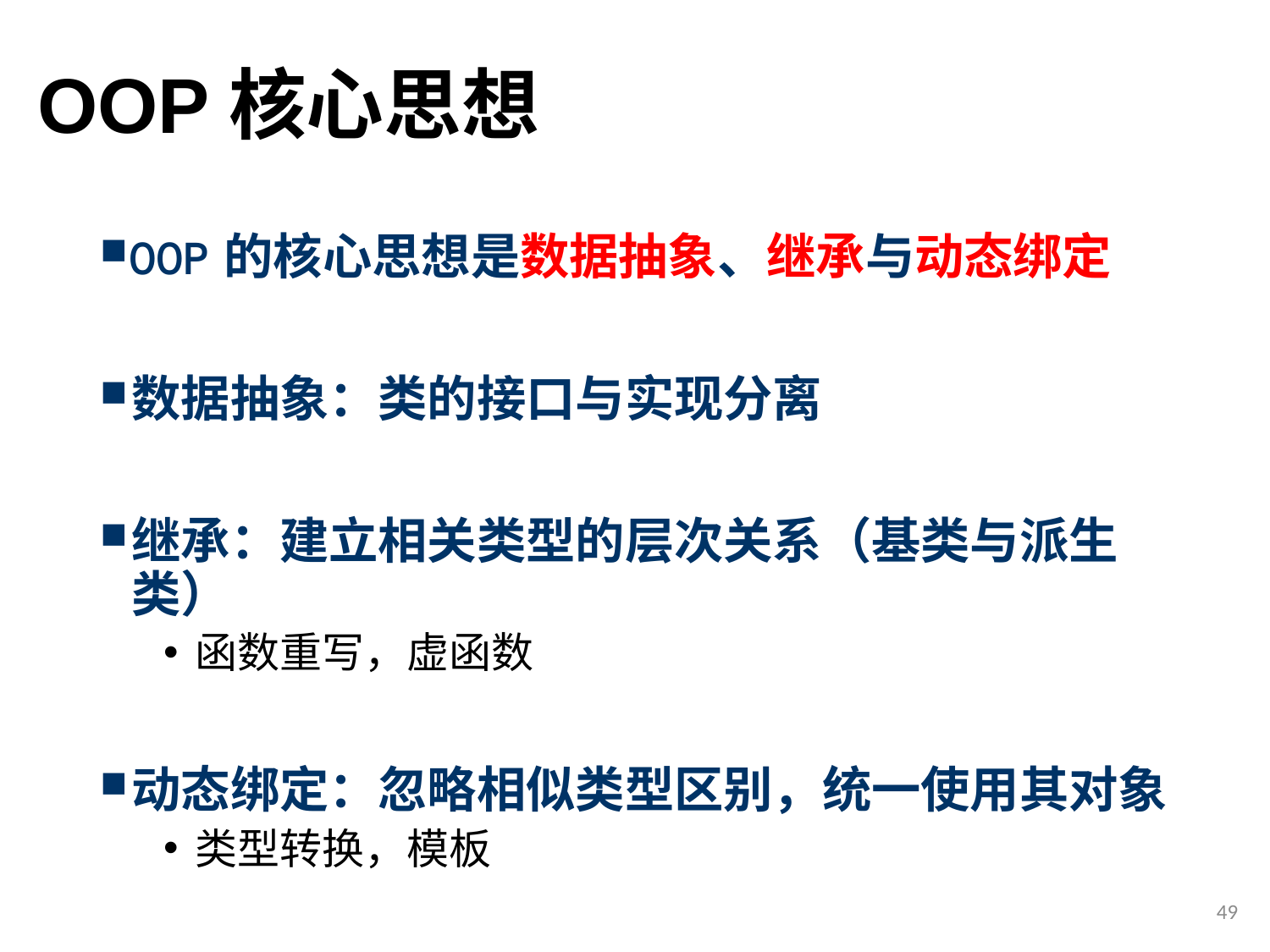

# OOP核心思想
OOP的核心思想是数据抽象、继承与动态绑定

数据抽象：类的接口与实现分离

继承：建立相关类型的层次关系（基类与派生类）
函数重写，虚函数

动态绑定：忽略相似类型区别，统一使用其对象
类型转换，模板
49